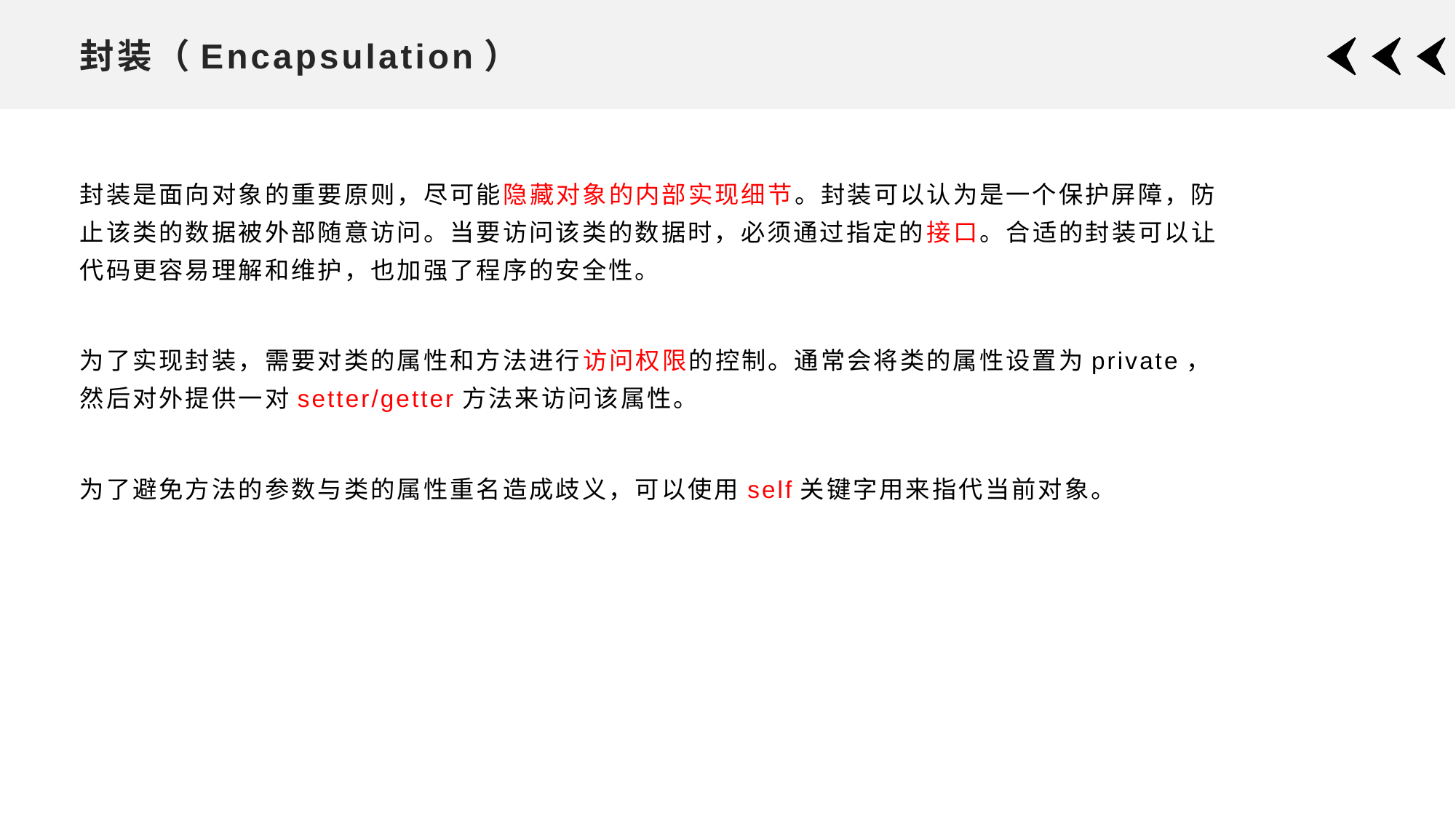

# 封装（Encapsulation）
封装是面向对象的重要原则，尽可能隐藏对象的内部实现细节。封装可以认为是一个保护屏障，防止该类的数据被外部随意访问。当要访问该类的数据时，必须通过指定的接口。合适的封装可以让代码更容易理解和维护，也加强了程序的安全性。
为了实现封装，需要对类的属性和方法进行访问权限的控制。通常会将类的属性设置为private，然后对外提供一对setter/getter方法来访问该属性。
为了避免方法的参数与类的属性重名造成歧义，可以使用self关键字用来指代当前对象。